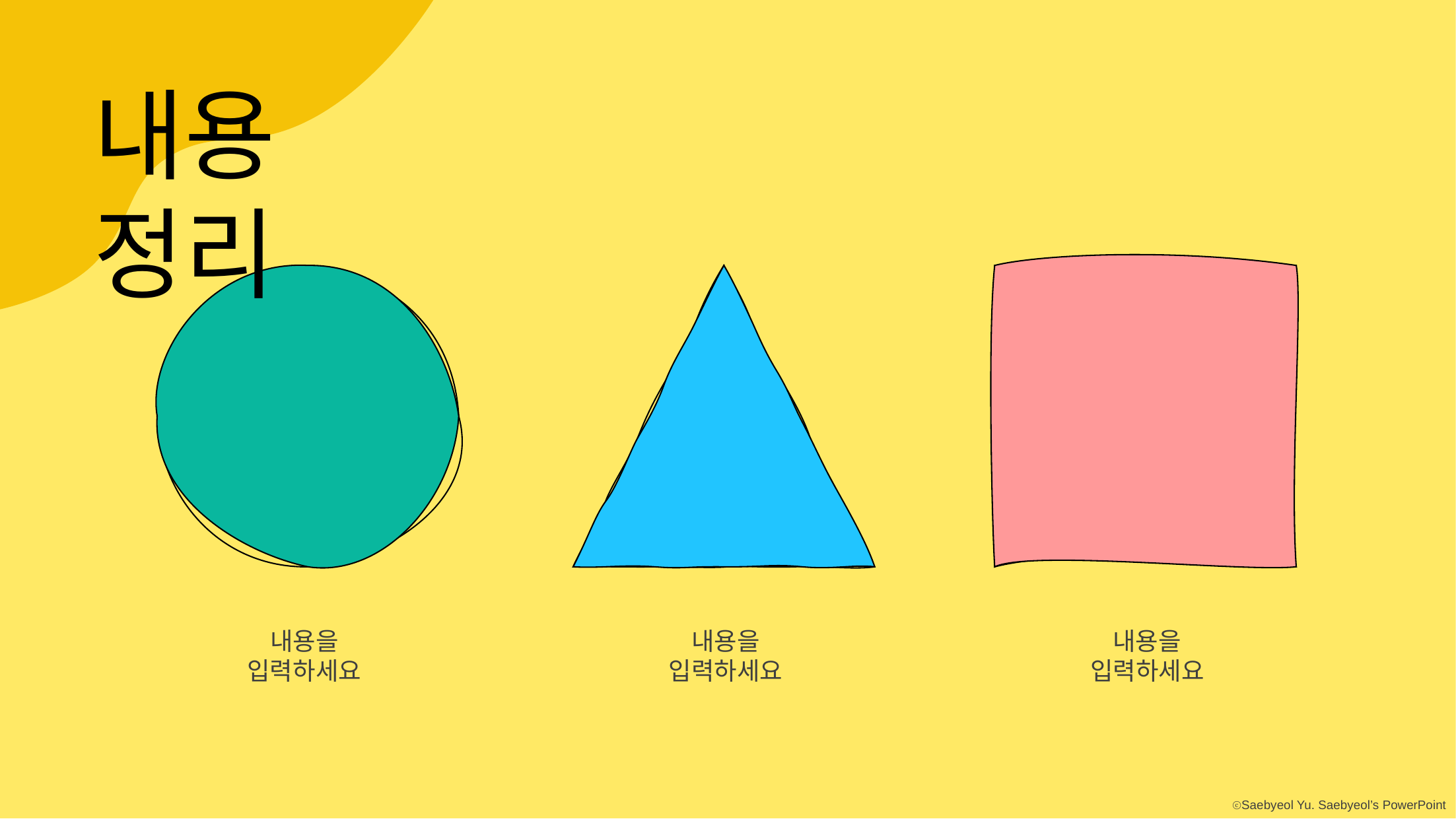

내용 정리

내용을 입력하세요
내용을 입력하세요
내용을 입력하세요